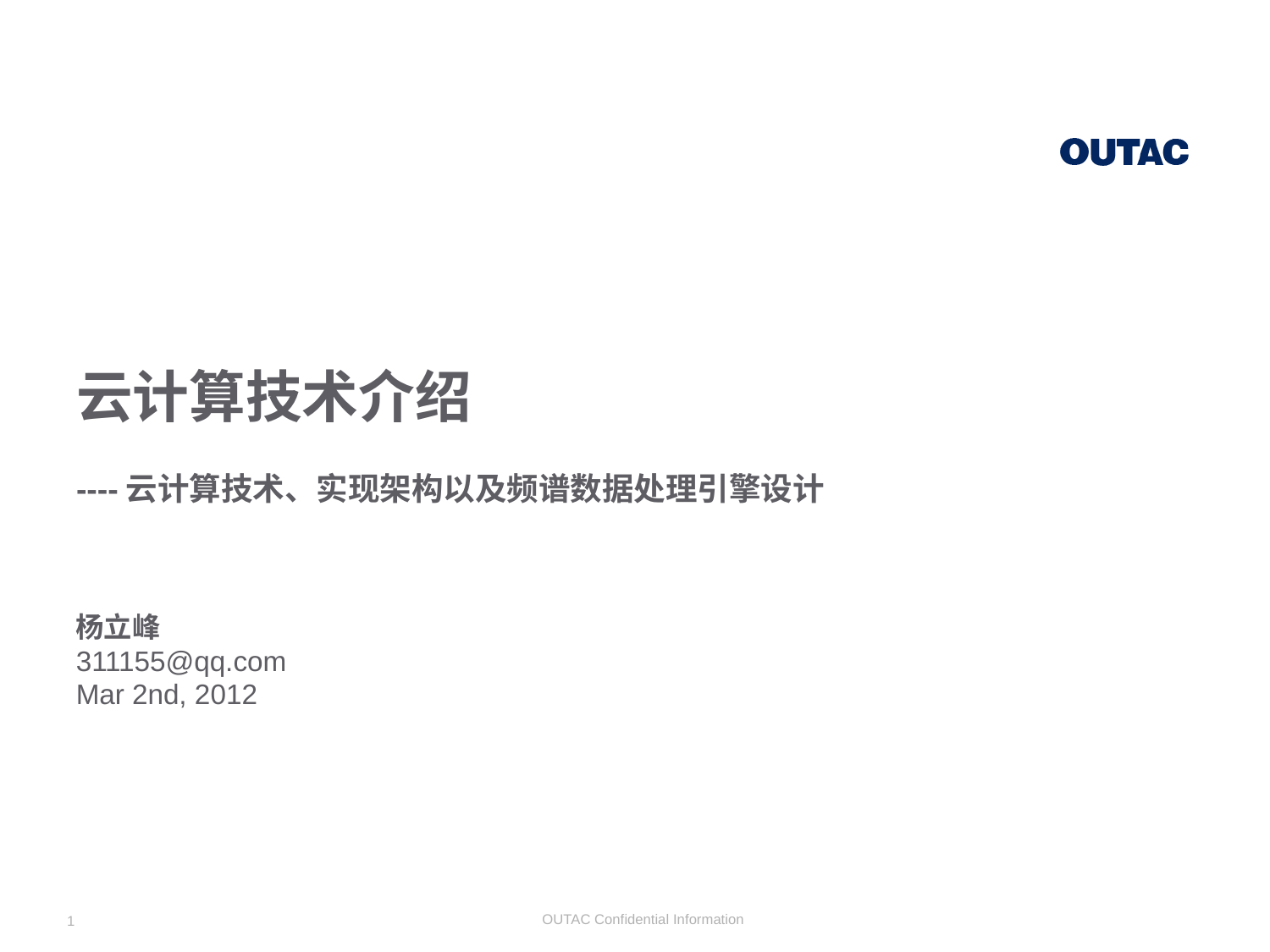

# 云计算技术介绍

----云计算技术、实现架构以及频谱数据处理引擎设计
杨立峰
311155@qq.com
Mar 2nd, 2012
1